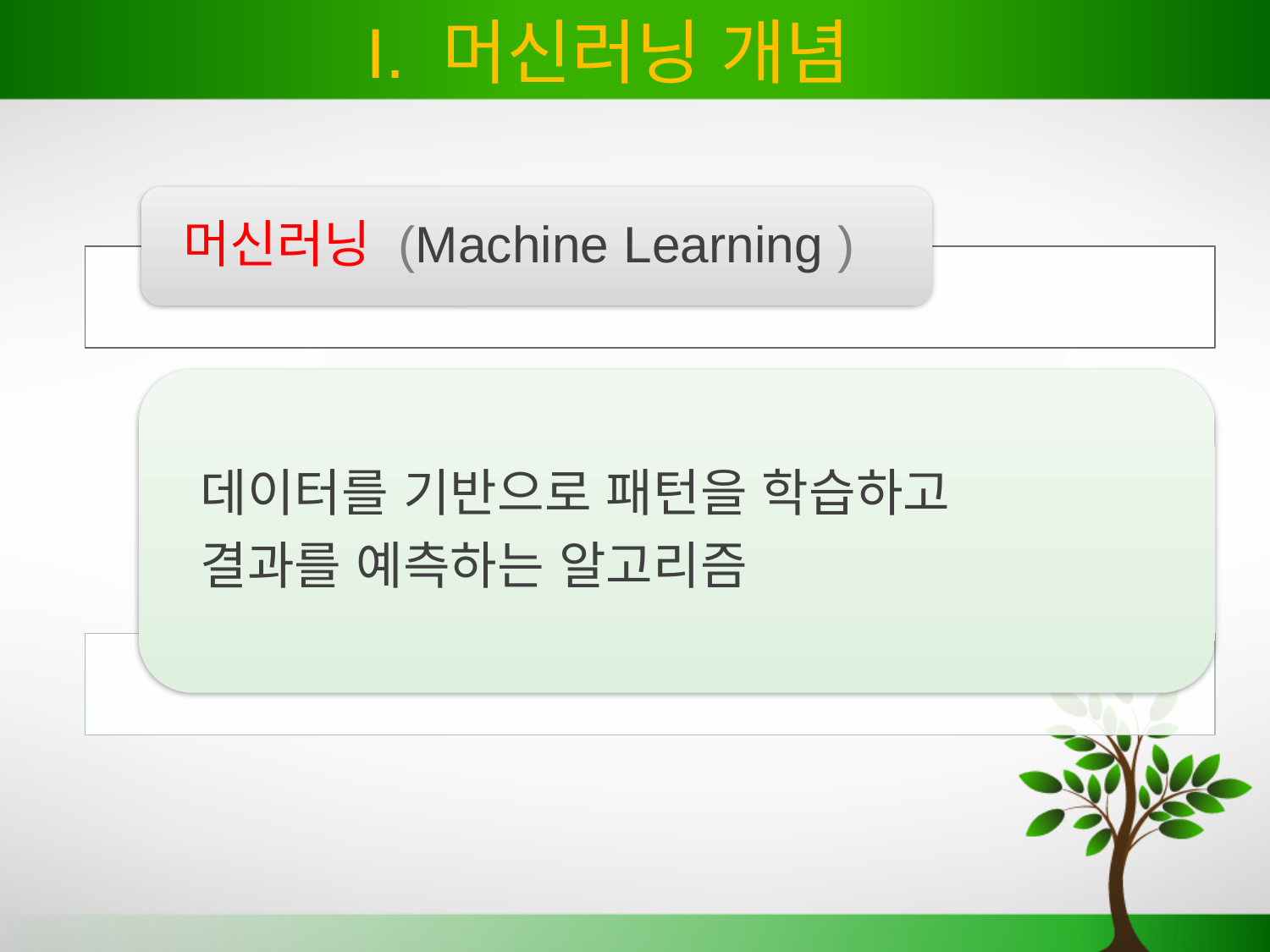

# I. 머신러닝 개념

머신러닝 (Machine Learning )
데이터를 기반으로 패턴을 학습하고
결과를 예측하는 알고리즘